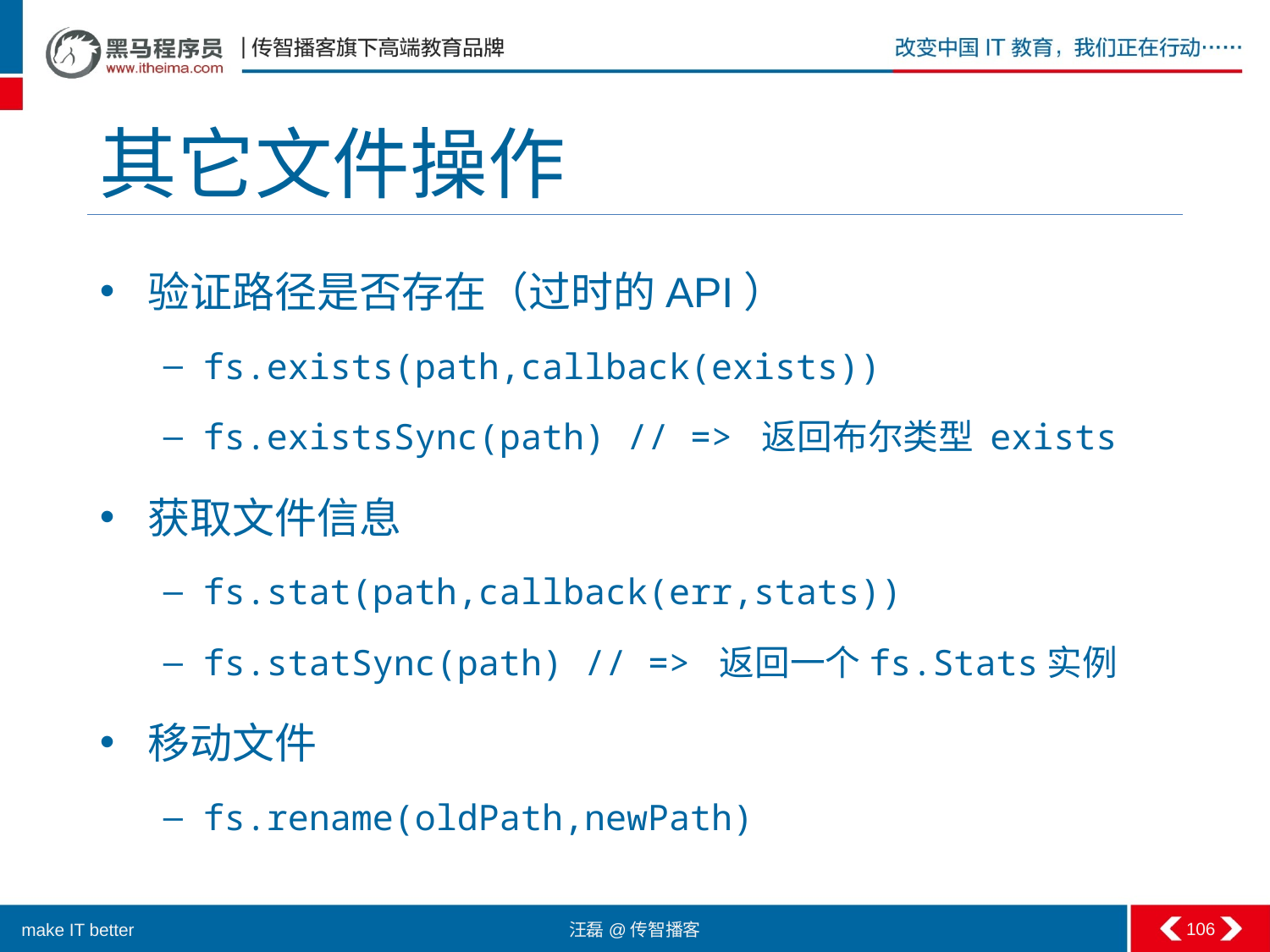

# 其它文件操作
验证路径是否存在（过时的API）
fs.exists(path,callback(exists))
fs.existsSync(path) // => 返回布尔类型 exists
获取文件信息
fs.stat(path,callback(err,stats))
fs.statSync(path) // => 返回一个fs.Stats实例
移动文件
fs.rename(oldPath,newPath)

106
汪磊@传智播客
make IT better